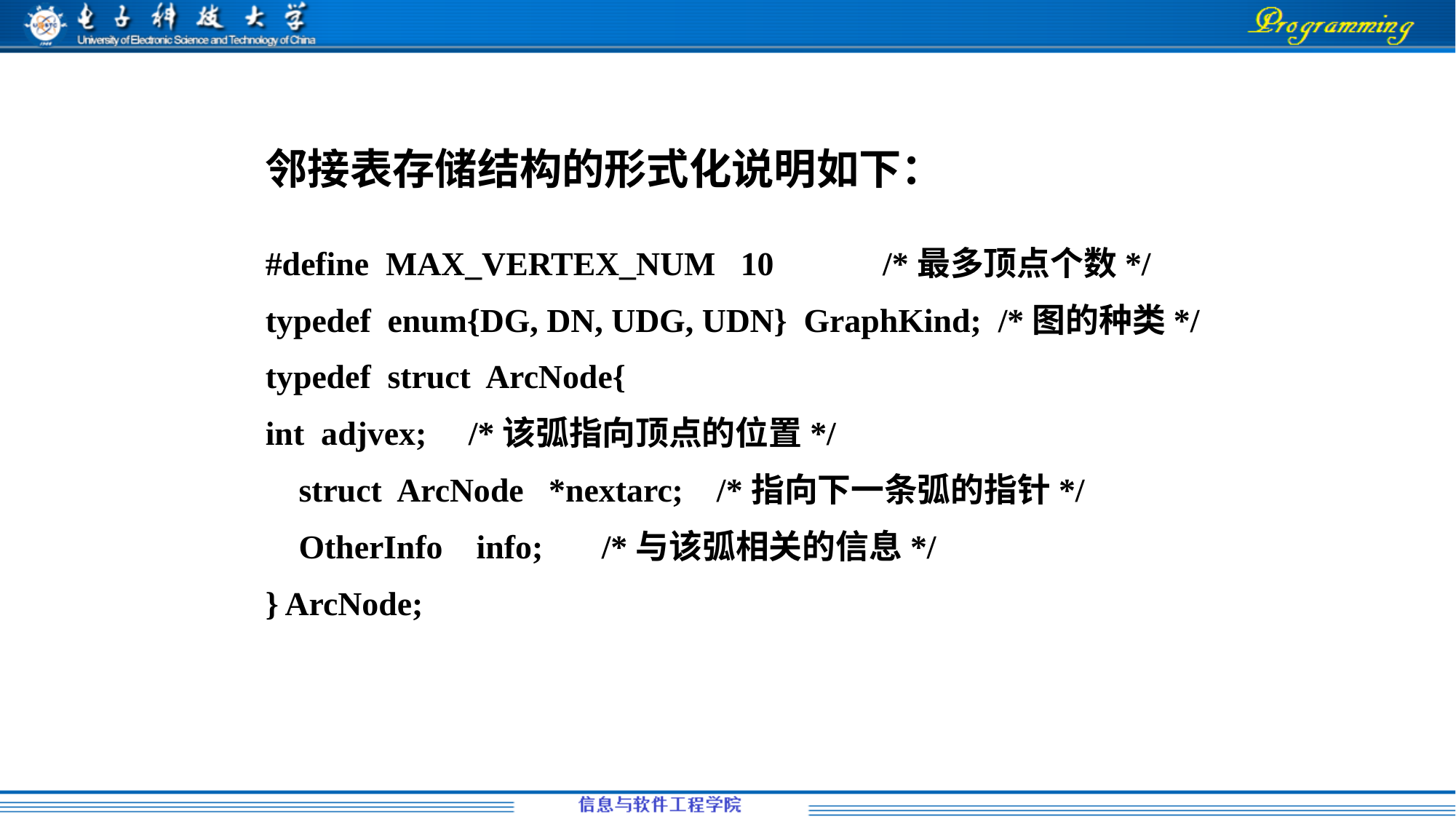

邻接表存储结构的形式化说明如下：
#define  MAX_VERTEX_NUM   10             /*最多顶点个数*/
typedef  enum{DG, DN, UDG, UDN}  GraphKind;  /*图的种类*/
typedef  struct  ArcNode{
int  adjvex;     /*该弧指向顶点的位置*/
    struct  ArcNode   *nextarc;    /*指向下一条弧的指针*/
    OtherInfo    info;       /*与该弧相关的信息*/
} ArcNode;